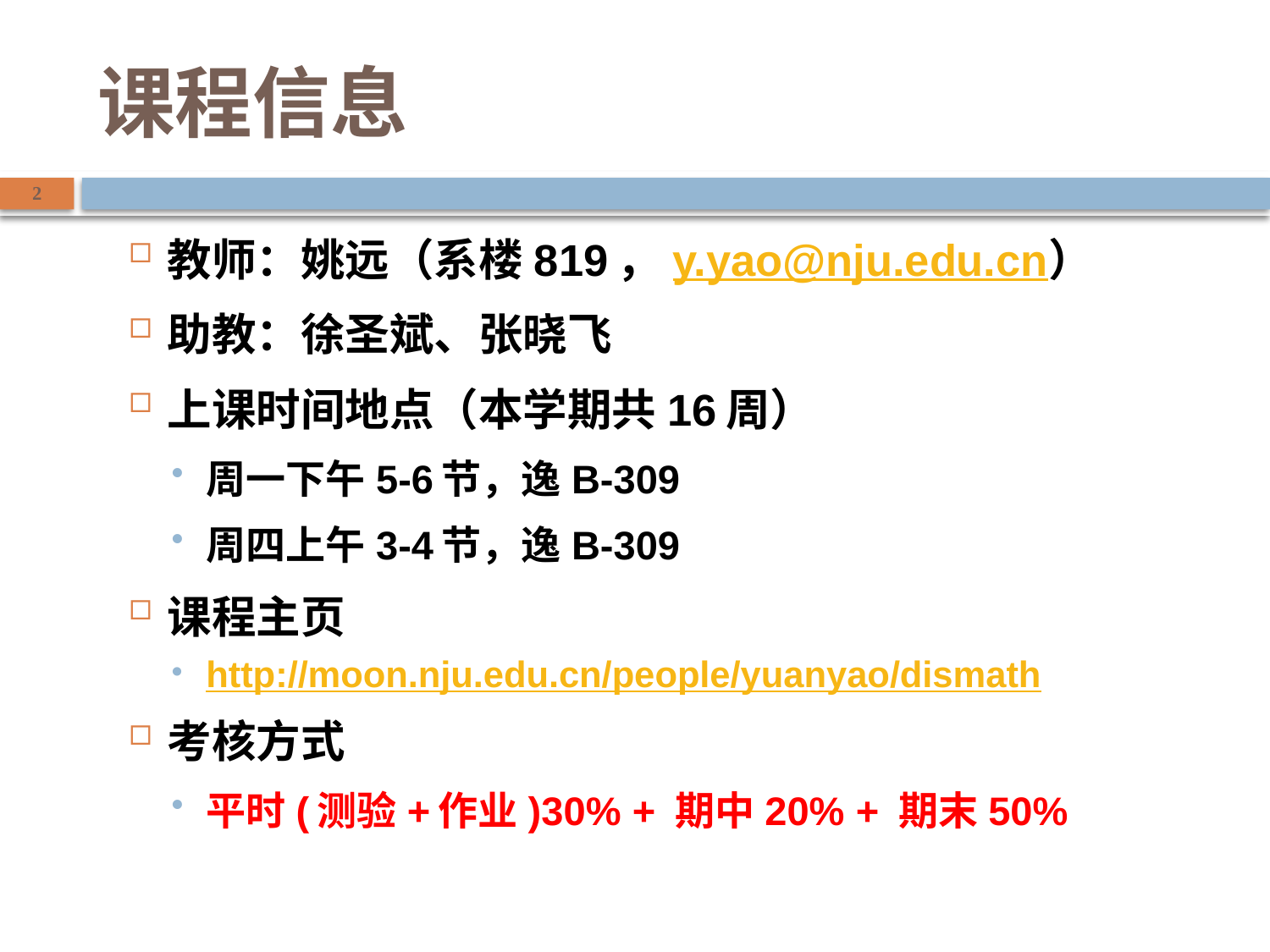

# 课程信息
2
教师：姚远（系楼819，y.yao@nju.edu.cn）
助教：徐圣斌、张晓飞
上课时间地点（本学期共16周）
周一下午5-6节，逸B-309
周四上午3-4节，逸B-309
课程主页
http://moon.nju.edu.cn/people/yuanyao/dismath
考核方式
平时(测验+作业)30% + 期中20% + 期末50%